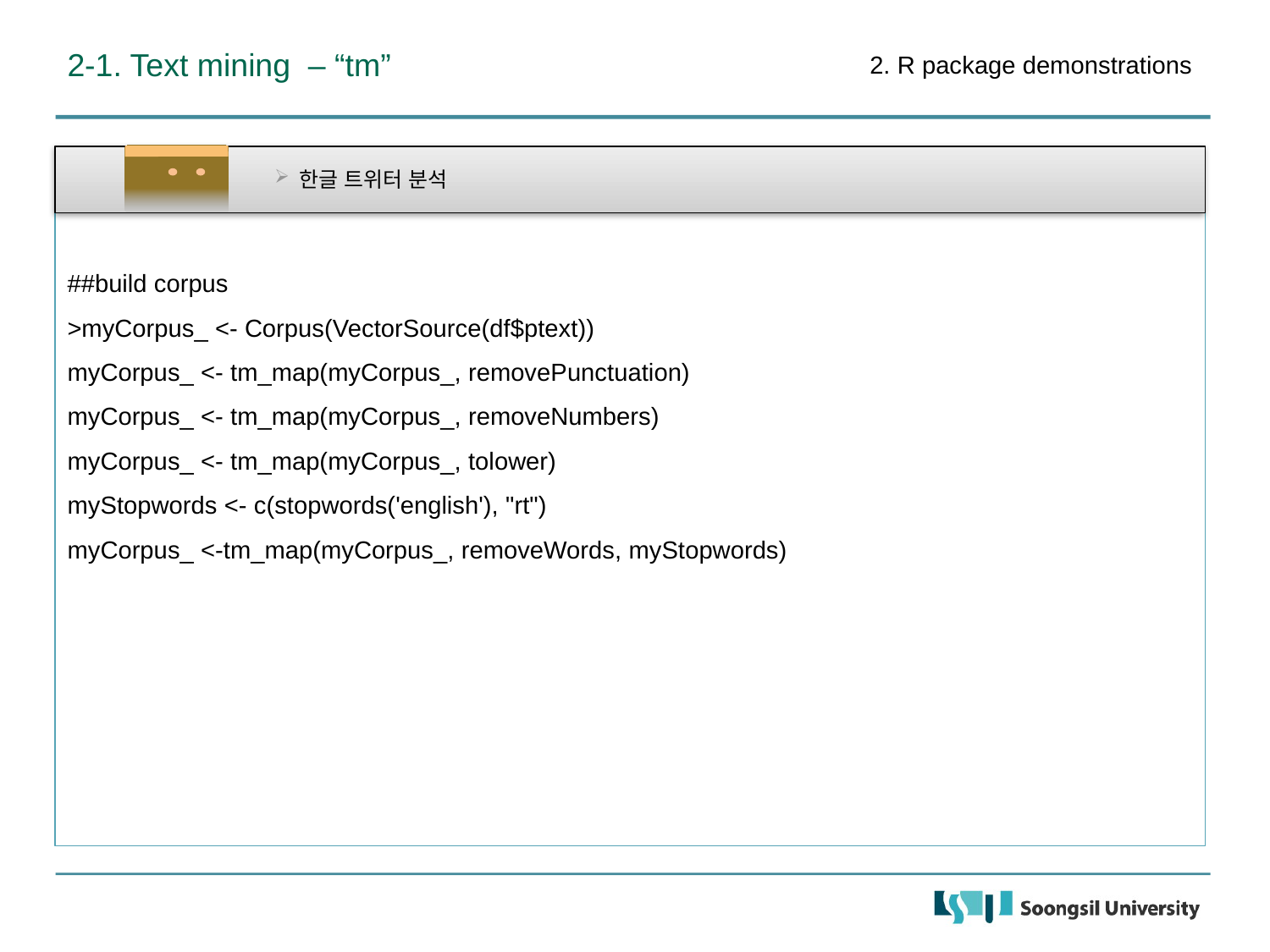

2-1. Text mining  – “tm”
2. R package demonstrations

한글 트위터 분석

##build corpus
>myCorpus_ <- Corpus(VectorSource(df$ptext))
myCorpus_ <- tm_map(myCorpus_, removePunctuation)
myCorpus_ <- tm_map(myCorpus_, removeNumbers)
myCorpus_ <- tm_map(myCorpus_, tolower)
myStopwords <- c(stopwords('english'), "rt")
myCorpus_ <-tm_map(myCorpus_, removeWords, myStopwords)